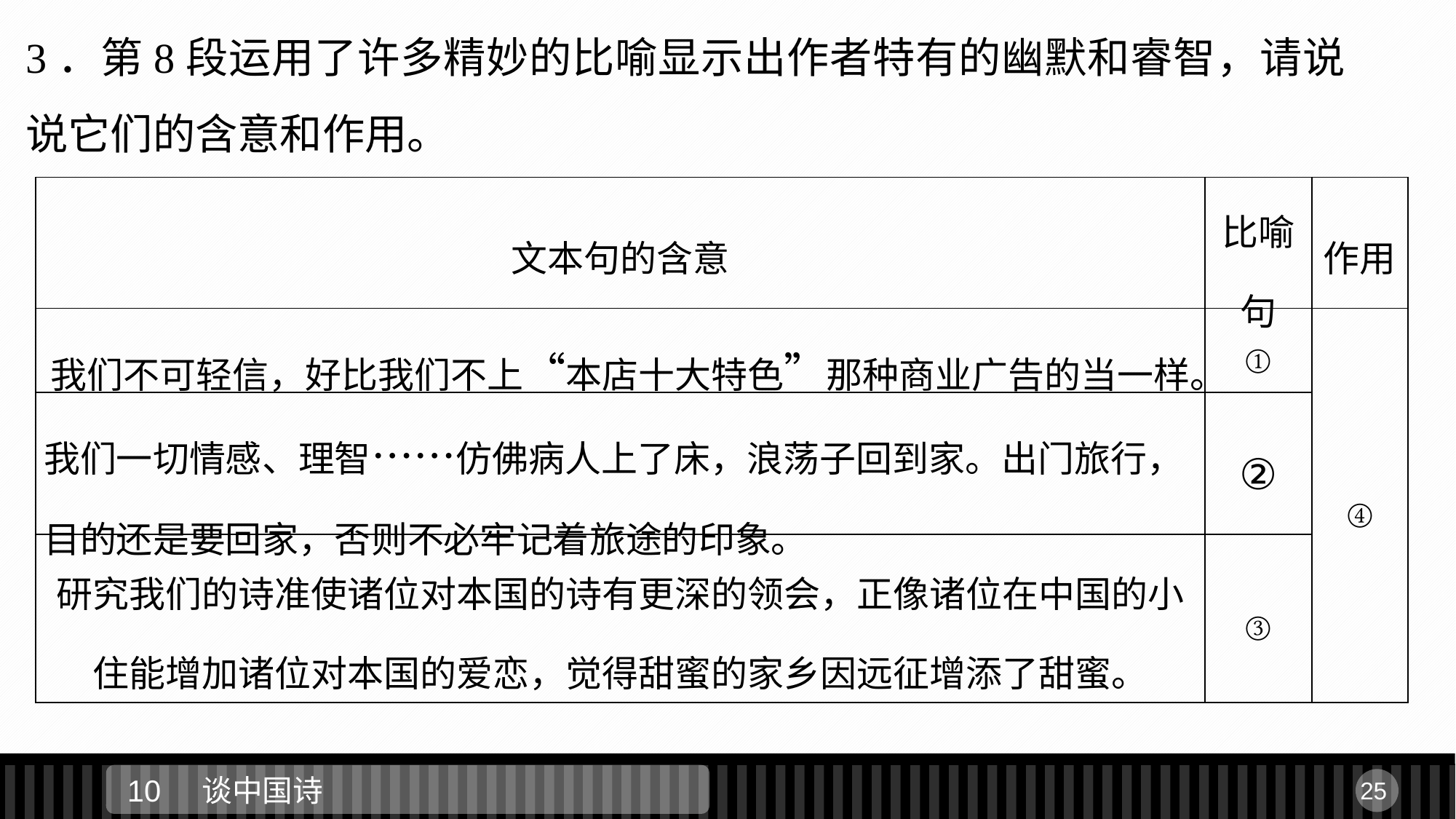

3．第8段运用了许多精妙的比喻显示出作者特有的幽默和睿智，请说说它们的含意和作用。
| 文本句的含意 | 比喻句 | 作用 |
| --- | --- | --- |
| 我们不可轻信，好比我们不上“本店十大特色”那种商业广告的当一样。 | ① | ④ |
| 我们一切情感、理智……仿佛病人上了床，浪荡子回到家。出门旅行，目的还是要回家，否则不必牢记着旅途的印象。 | ② |  |
| 研究我们的诗准使诸位对本国的诗有更深的领会，正像诸位在中国的小住能增加诸位对本国的爱恋，觉得甜蜜的家乡因远征增添了甜蜜。 | ③ |  |